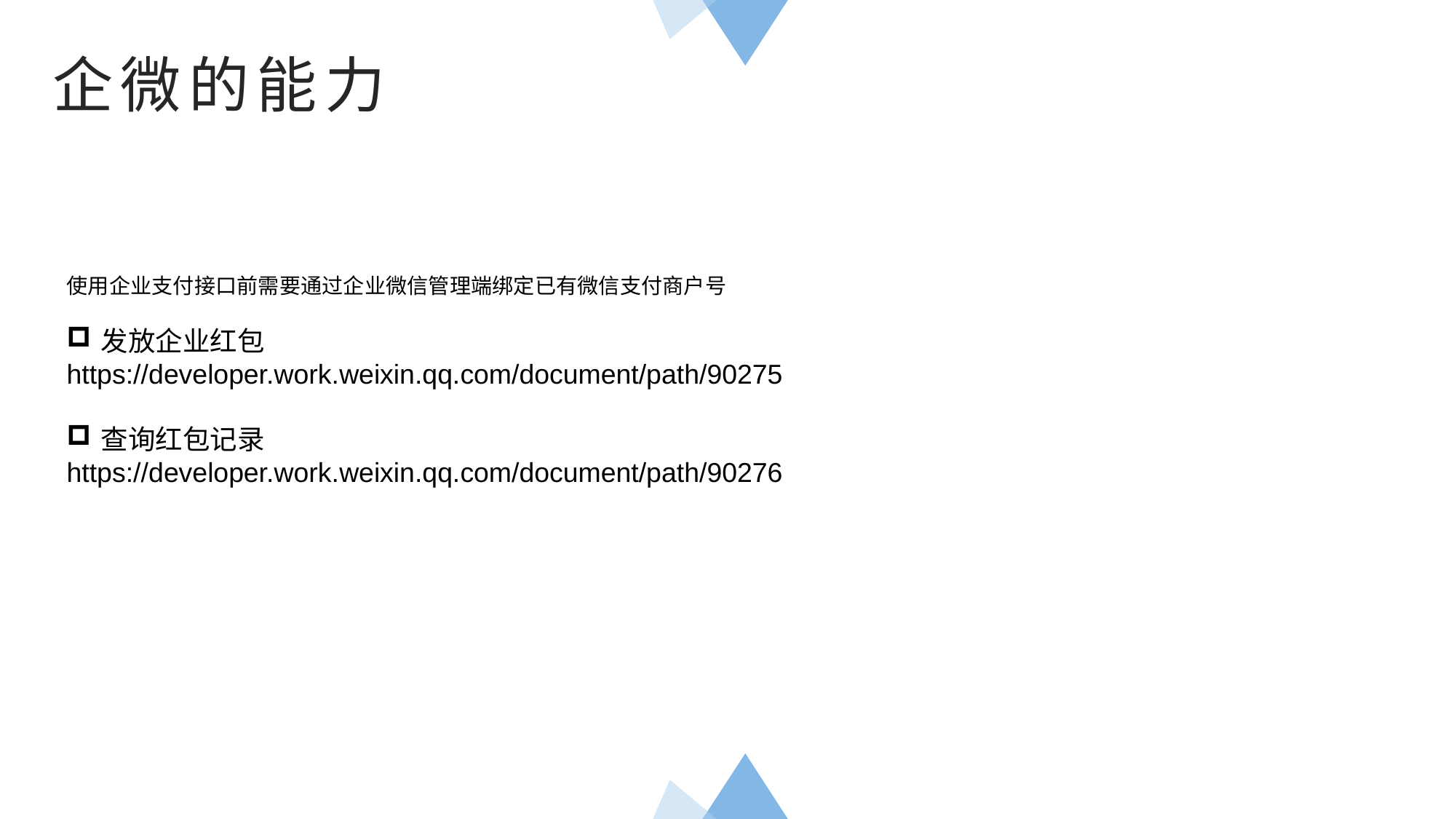

企微的能力
使用企业支付接口前需要通过企业微信管理端绑定已有微信支付商户号

发放企业红包
https://developer.work.weixin.qq.com/document/path/90275

查询红包记录
https://developer.work.weixin.qq.com/document/path/90276
42